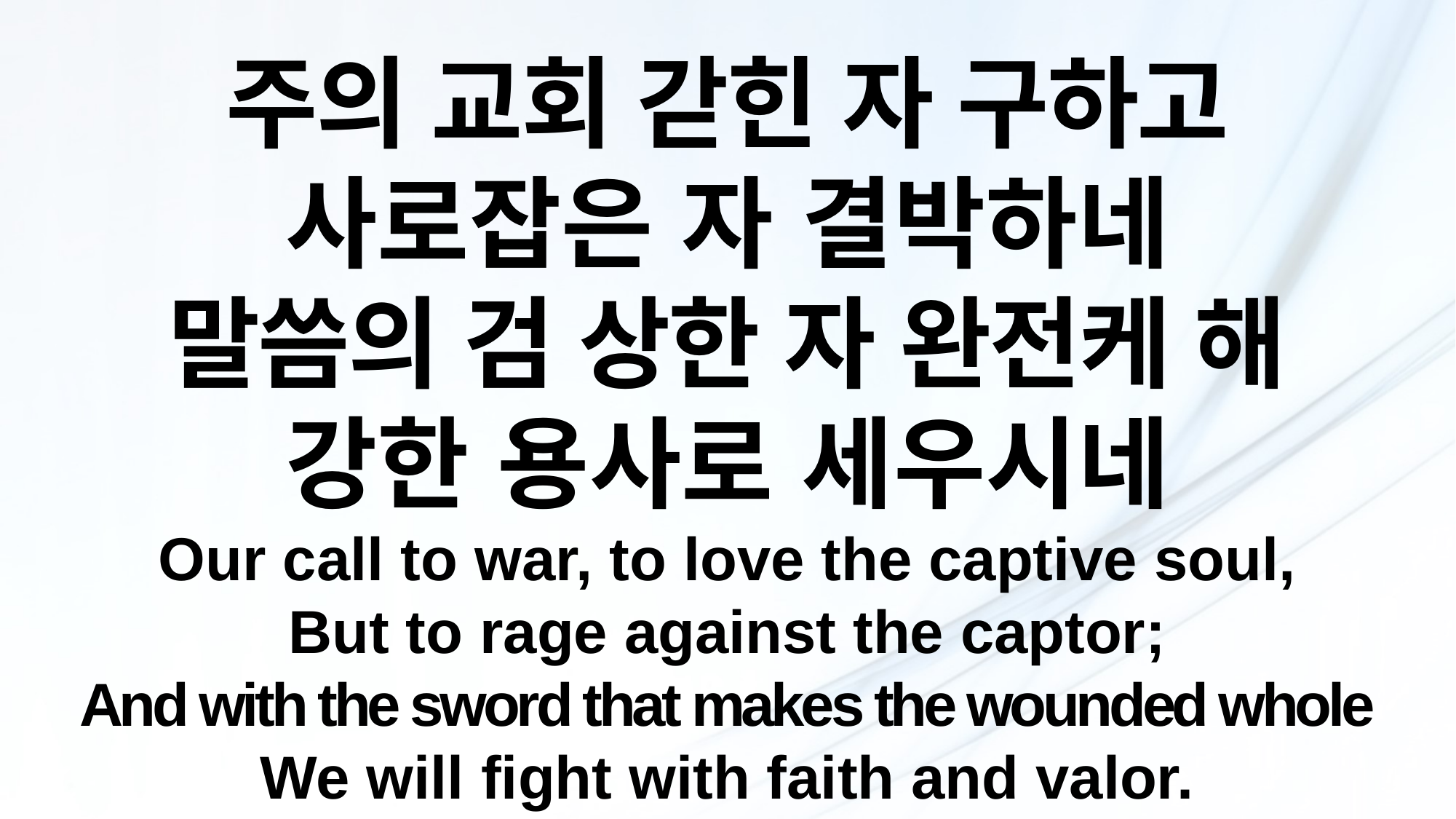

주의 교회 갇힌 자 구하고
사로잡은 자 결박하네
말씀의 검 상한 자 완전케 해
강한 용사로 세우시네
Our call to war, to love the captive soul,
But to rage against the captor;
And with the sword that makes the wounded whole
We will fight with faith and valor.